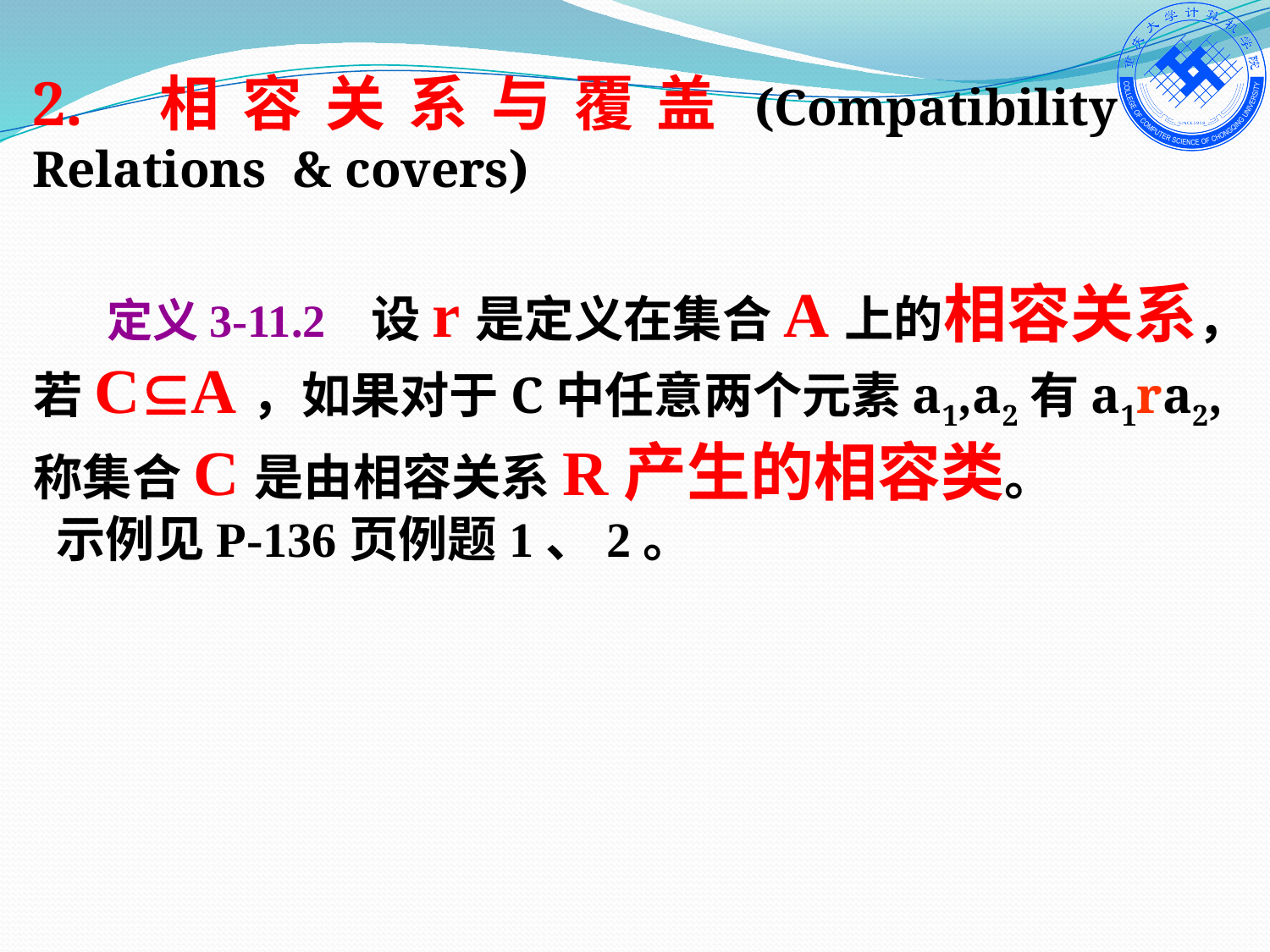

2. 相容关系与覆盖(Compatibility　Relations  & covers)

      定义3-11.2   设r是定义在集合A上的相容关系，若C⊆A，如果对于C中任意两个元素a1,a2有a1ra2,称集合C是由相容关系R产生的相容类。
 示例见P-136页例题1、2。